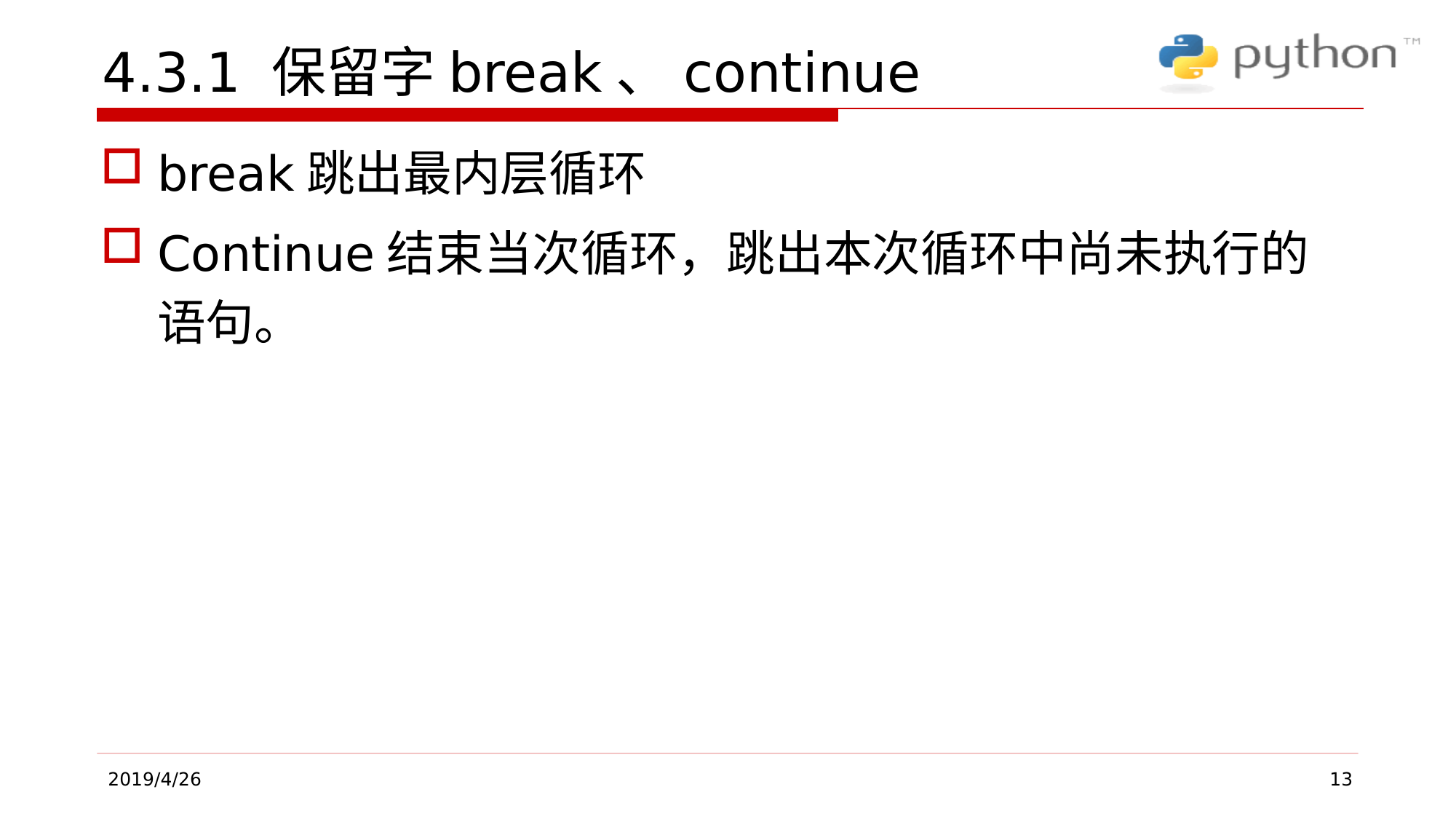

# 4.3.1 保留字break、continue
break跳出最内层循环
Continue结束当次循环，跳出本次循环中尚未执行的语句。

13
2019/4/26